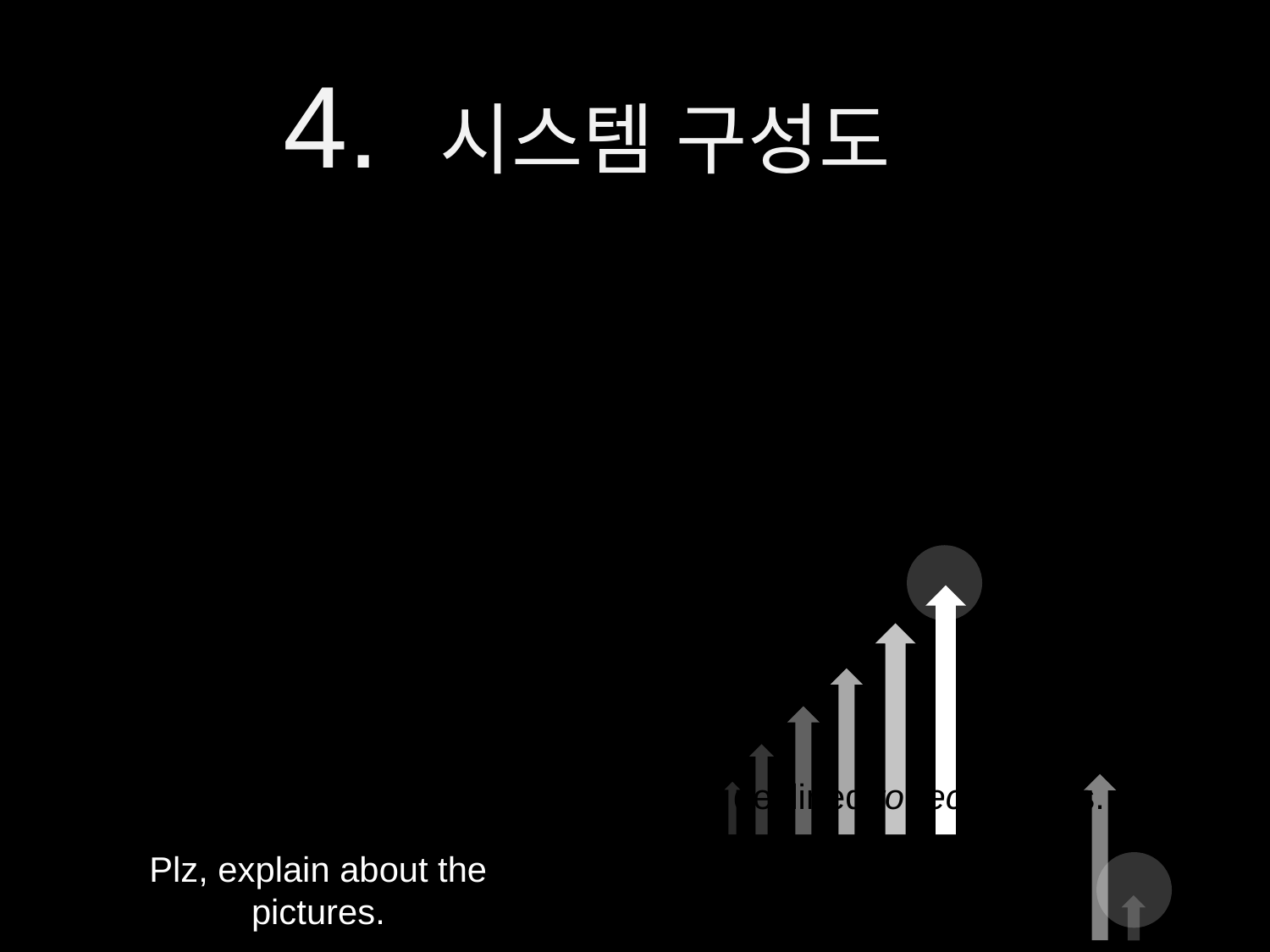

4. 시스템 구성도
Diagram
Max

Min

Prices have declined to record lows.
Plz, explain about the pictures.